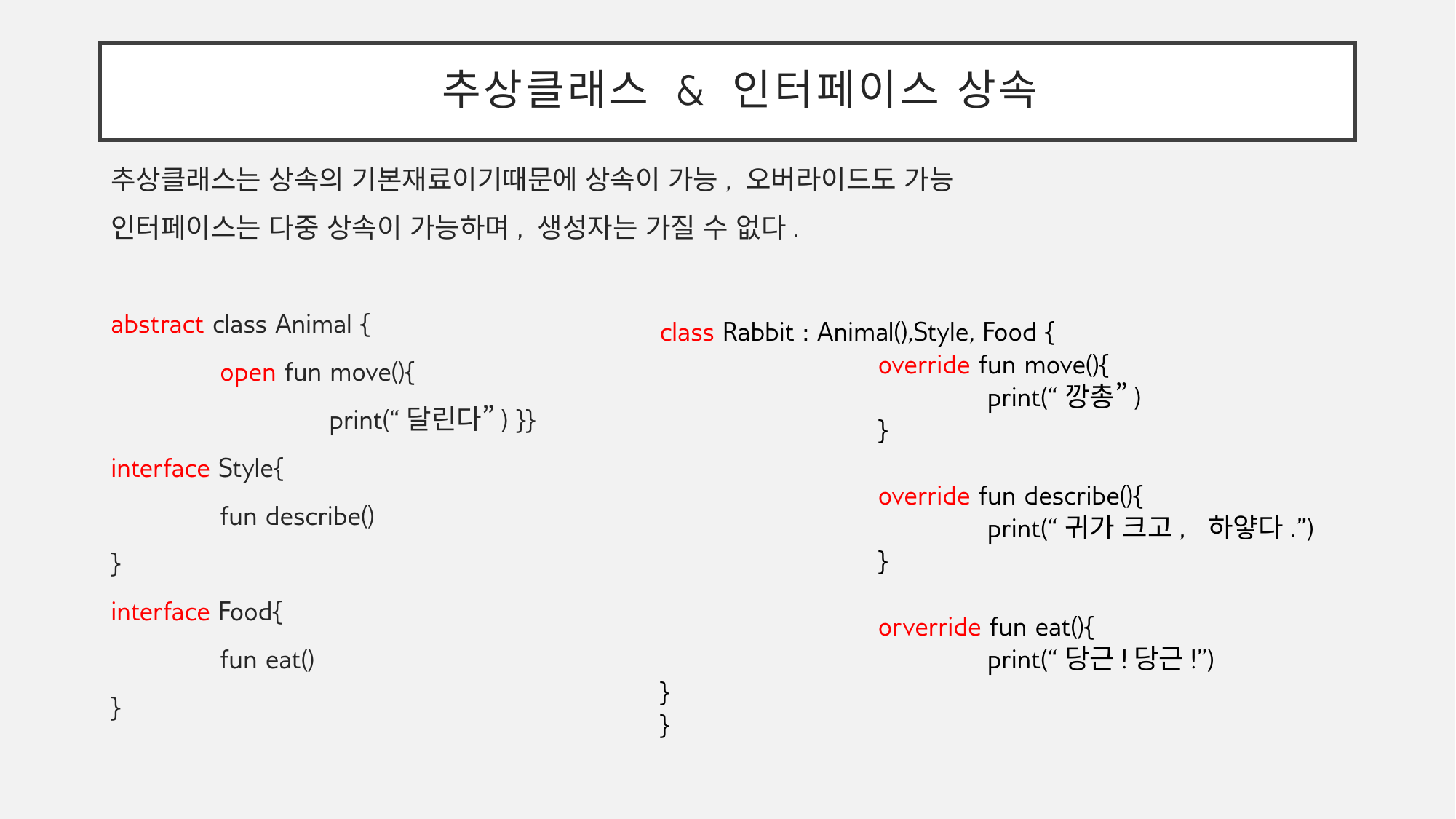

# 추상클래스 & 인터페이스 상속
추상클래스는 상속의 기본재료이기때문에 상속이 가능, 오버라이드도 가능
인터페이스는 다중 상속이 가능하며, 생성자는 가질 수 없다.

abstract class Animal {
 	open fun move(){
		print(“달린다”) }}
interface Style{
	fun describe()
}
interface Food{
	fun eat()
}

class Rabbit : Animal(),Style, Food {
		override fun move(){
			print(“깡총”)
		}

		override fun describe(){
			print(“귀가 크고,  하얗다.”)
		}

		orverride fun eat(){
			print(“당근!당근!”)
}
}